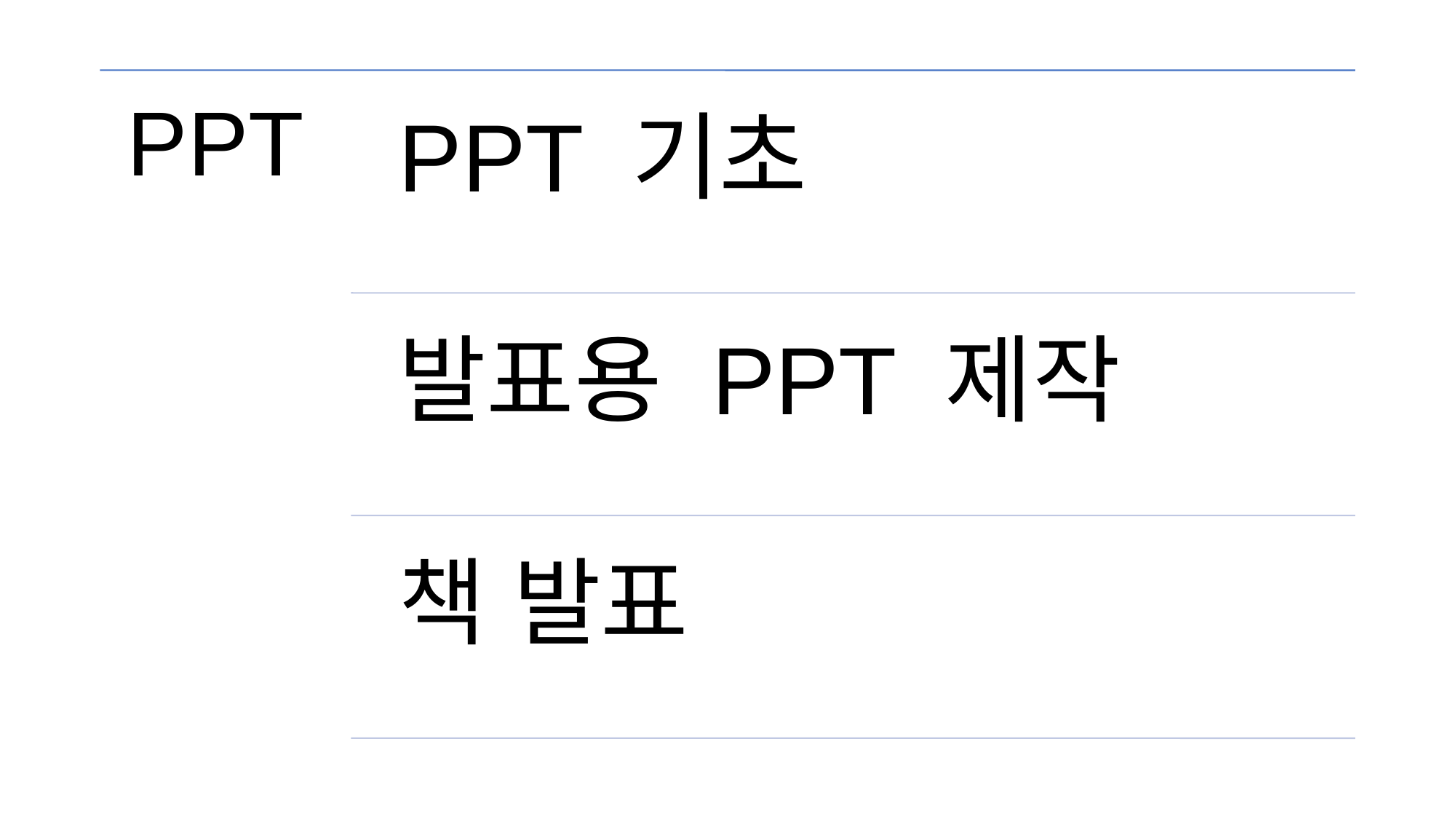

PPT
PPT 기초
발표용 PPT 제작
책 발표